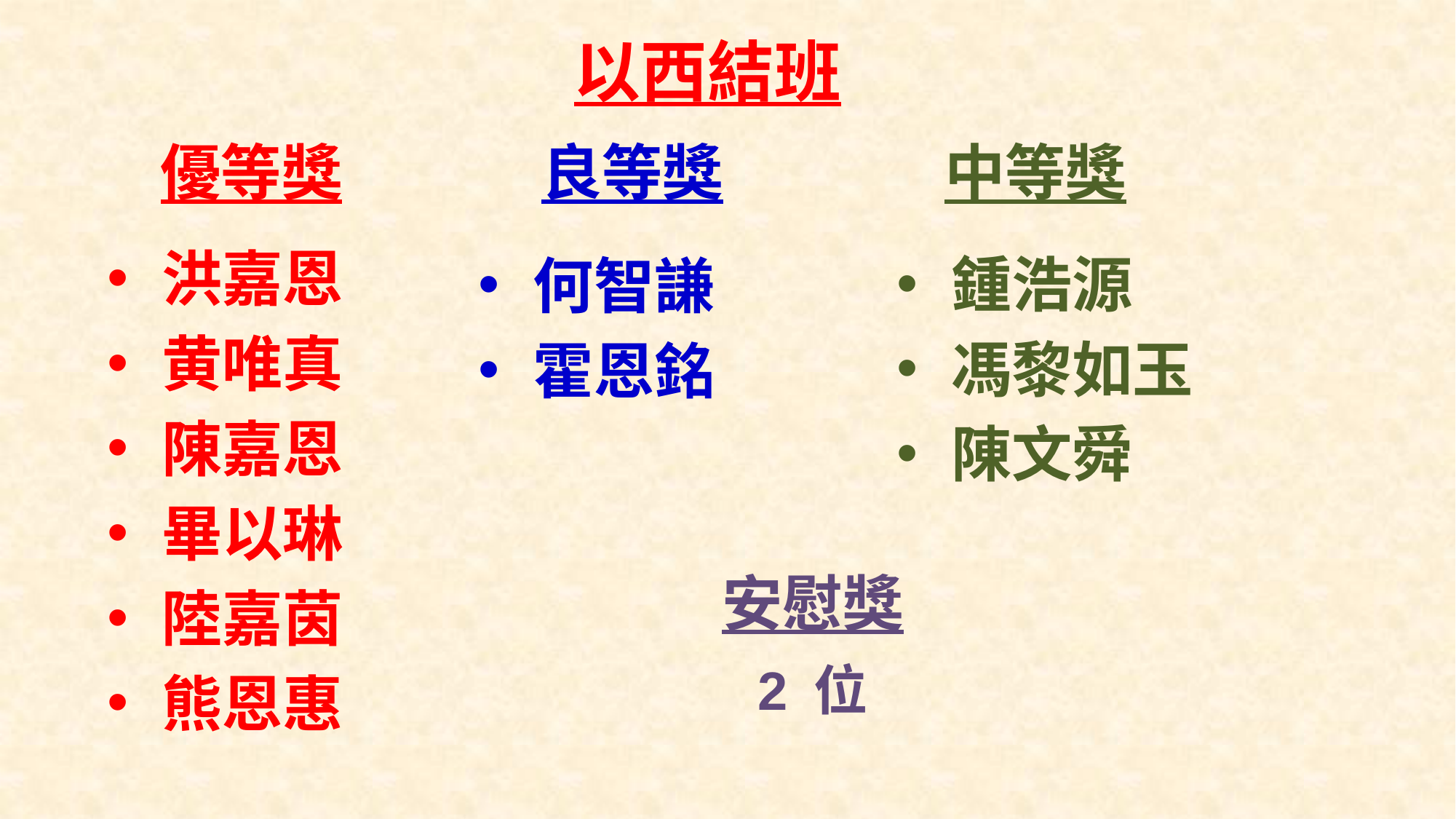

# 以西結班
良等獎
中等獎
優等獎
鍾浩源
馮黎如玉
陳文舜
何智謙
霍恩銘
洪嘉恩
黄唯真
陳嘉恩
畢以琳
陸嘉茵
熊恩惠
安慰獎
2 位